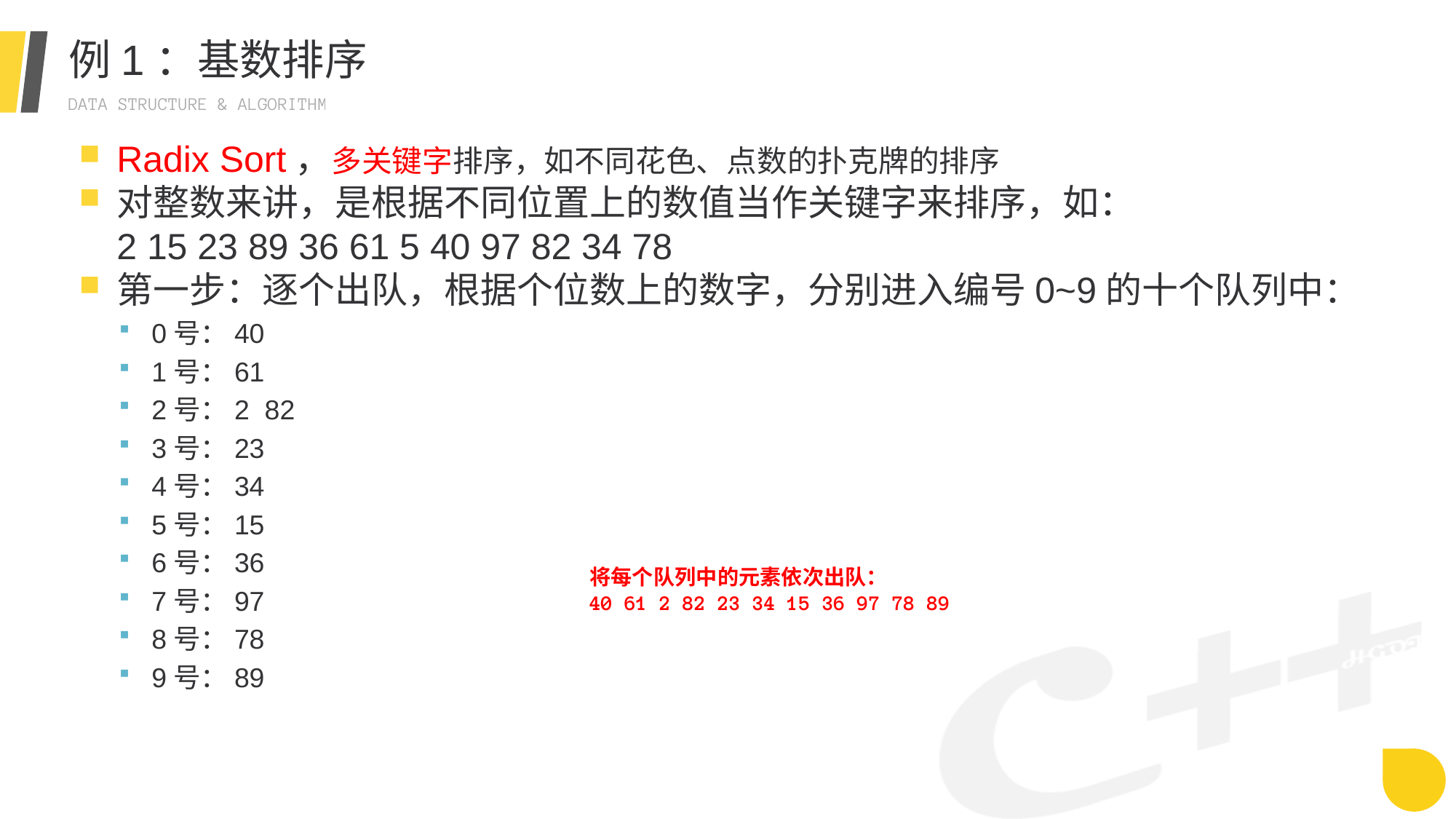

# 例1：基数排序
Radix Sort，多关键字排序，如不同花色、点数的扑克牌的排序
对整数来讲，是根据不同位置上的数值当作关键字来排序，如：
2 15 23 89 36 61 5 40 97 82 34 78
第一步：逐个出队，根据个位数上的数字，分别进入编号0~9的十个队列中：
0号：40
1号：61
2号：2  82
3号：23
4号：34
5号：15
6号：36
7号：97
8号：78
9号：89

将每个队列中的元素依次出队：
40 61 2 82 23 34 15 36 97 78 89